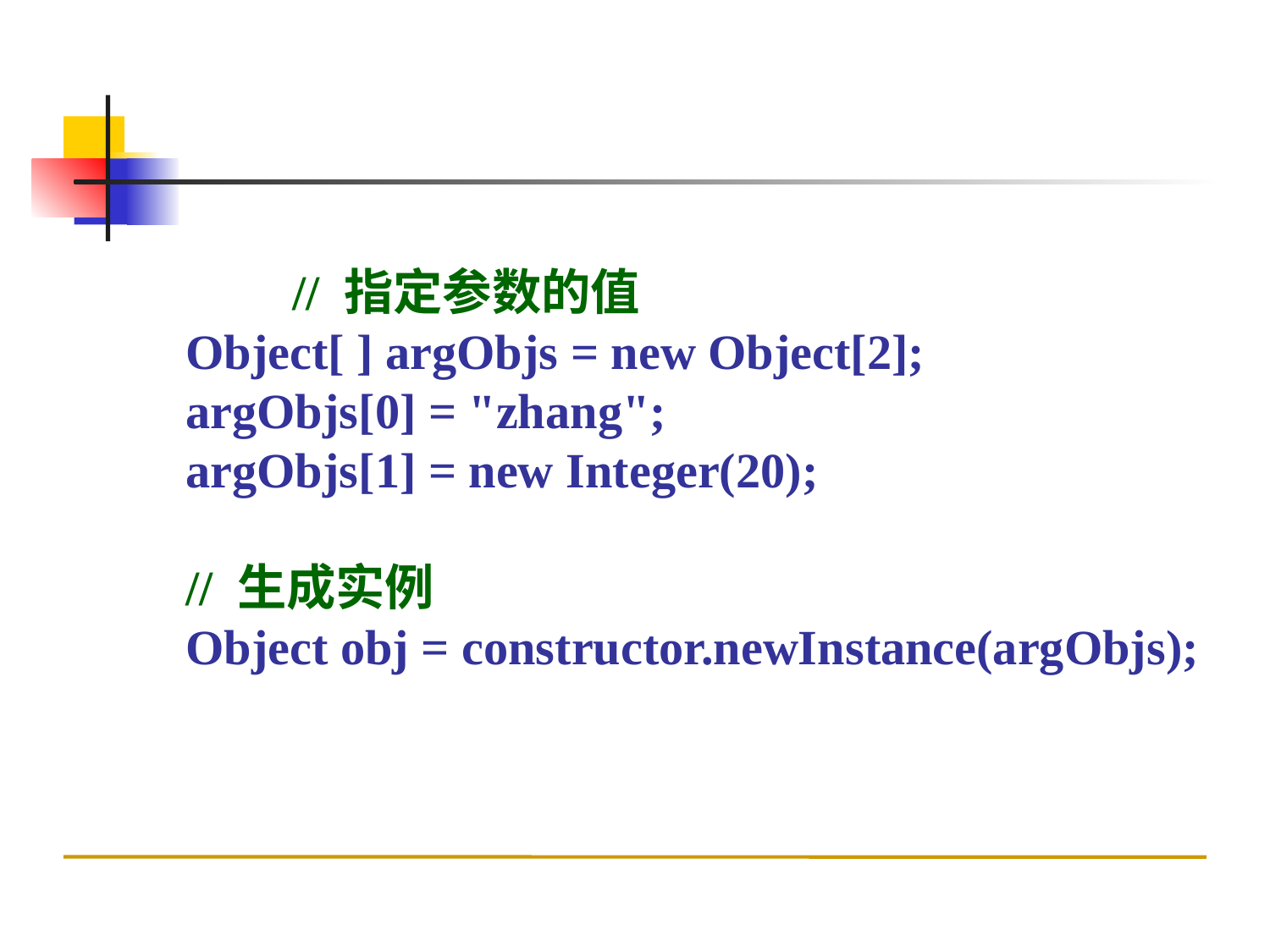

#
 		// 指定参数的值
            Object[ ] argObjs = new Object[2];
            argObjs[0] = "zhang";
            argObjs[1] = new Integer(20);

            // 生成实例
            Object obj = constructor.newInstance(argObjs);